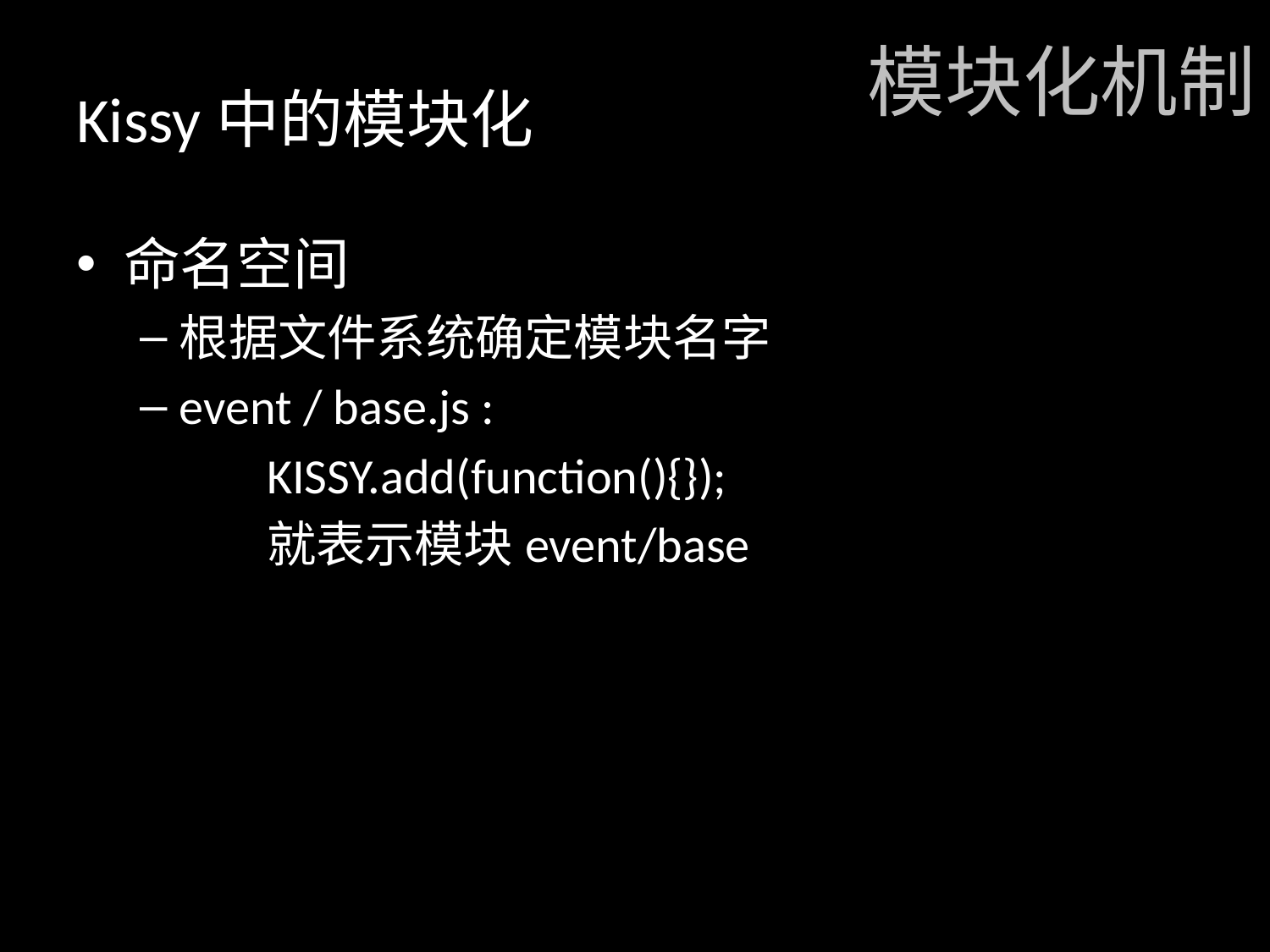

模块化机制
# Kissy中的模块化
命名空间
根据文件系统确定模块名字
event / base.js :
	KISSY.add(function(){});
	就表示模块event/base